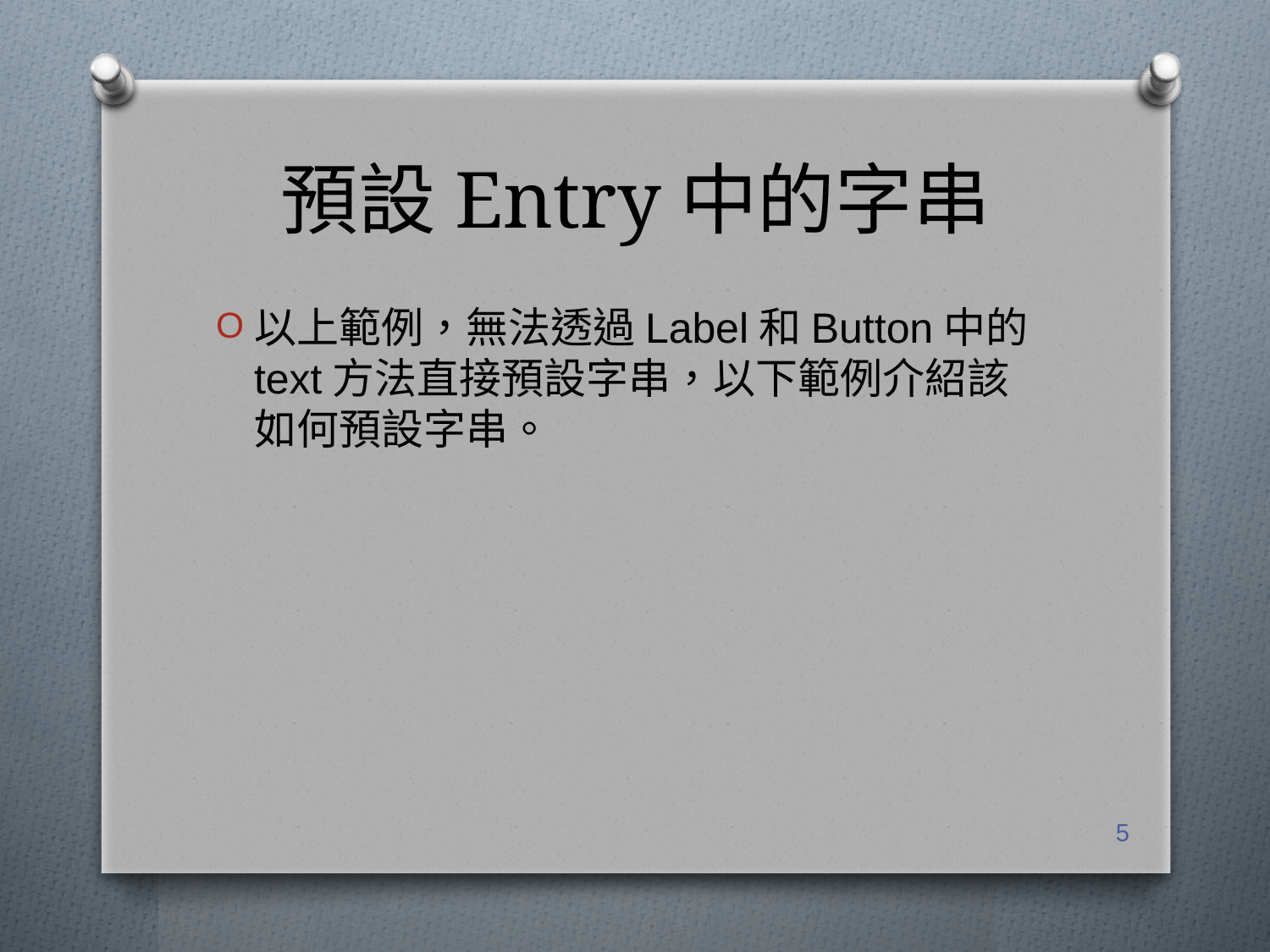

# 預設Entry中的字串
以上範例，無法透過Label和Button中的text方法直接預設字串，以下範例介紹該如何預設字串。
5